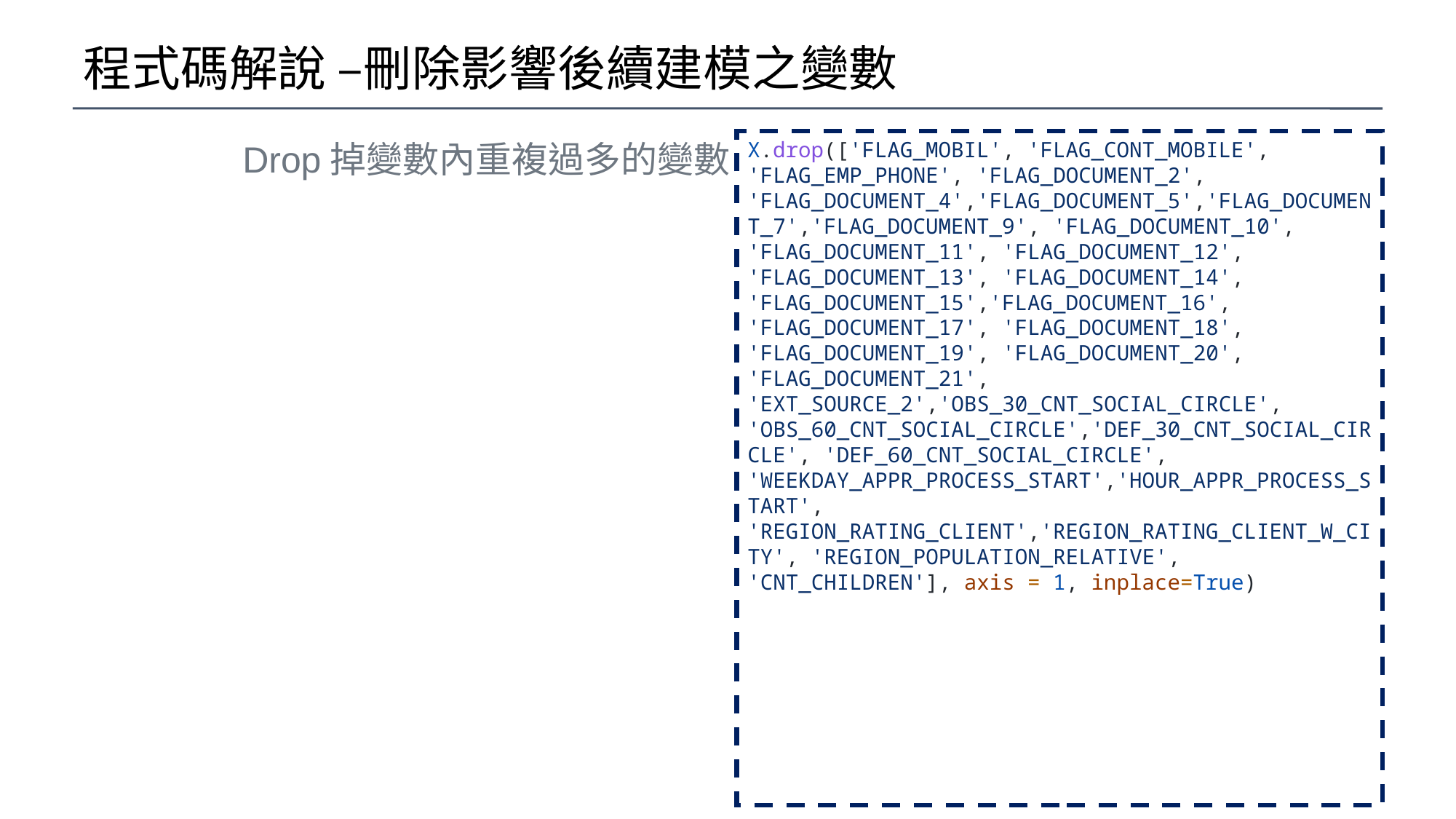

# 程式碼解說 –刪除影響後續建模之變數
Drop掉變數內重複過多的變數

X.drop(['FLAG_MOBIL', 'FLAG_CONT_MOBILE', 'FLAG_EMP_PHONE', 'FLAG_DOCUMENT_2', 'FLAG_DOCUMENT_4','FLAG_DOCUMENT_5','FLAG_DOCUMENT_7','FLAG_DOCUMENT_9', 'FLAG_DOCUMENT_10', 'FLAG_DOCUMENT_11', 'FLAG_DOCUMENT_12',
'FLAG_DOCUMENT_13', 'FLAG_DOCUMENT_14', 'FLAG_DOCUMENT_15','FLAG_DOCUMENT_16', 'FLAG_DOCUMENT_17', 'FLAG_DOCUMENT_18', 'FLAG_DOCUMENT_19', 'FLAG_DOCUMENT_20', 'FLAG_DOCUMENT_21',
'EXT_SOURCE_2','OBS_30_CNT_SOCIAL_CIRCLE', 'OBS_60_CNT_SOCIAL_CIRCLE','DEF_30_CNT_SOCIAL_CIRCLE', 'DEF_60_CNT_SOCIAL_CIRCLE', 'WEEKDAY_APPR_PROCESS_START','HOUR_APPR_PROCESS_START',
'REGION_RATING_CLIENT','REGION_RATING_CLIENT_W_CITY', 'REGION_POPULATION_RELATIVE', 'CNT_CHILDREN'], axis = 1, inplace=True)